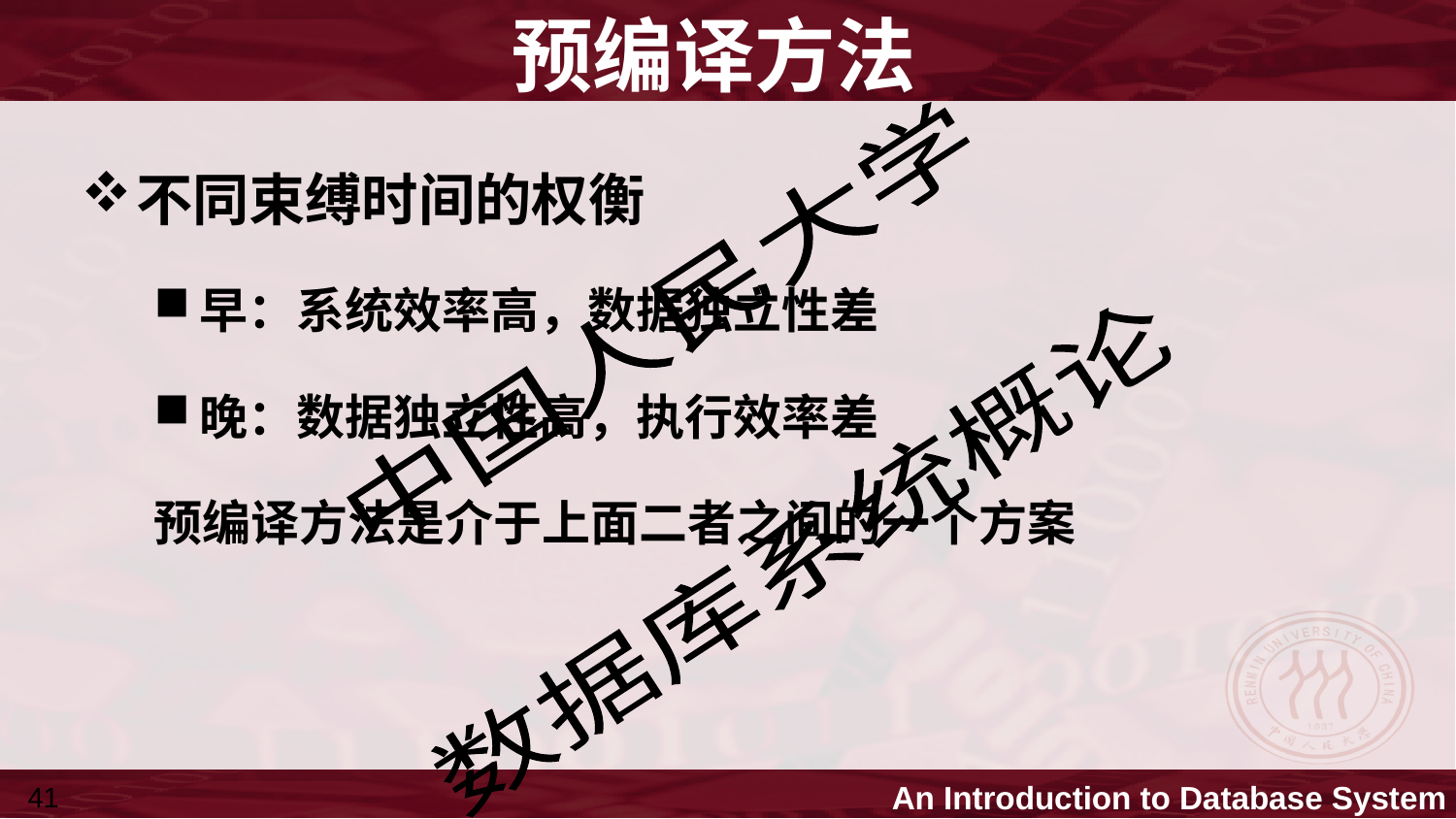

# 预编译方法
不同束缚时间的权衡
早：系统效率高，数据独立性差
晚：数据独立性高，执行效率差
预编译方法是介于上面二者之间的一个方案
41